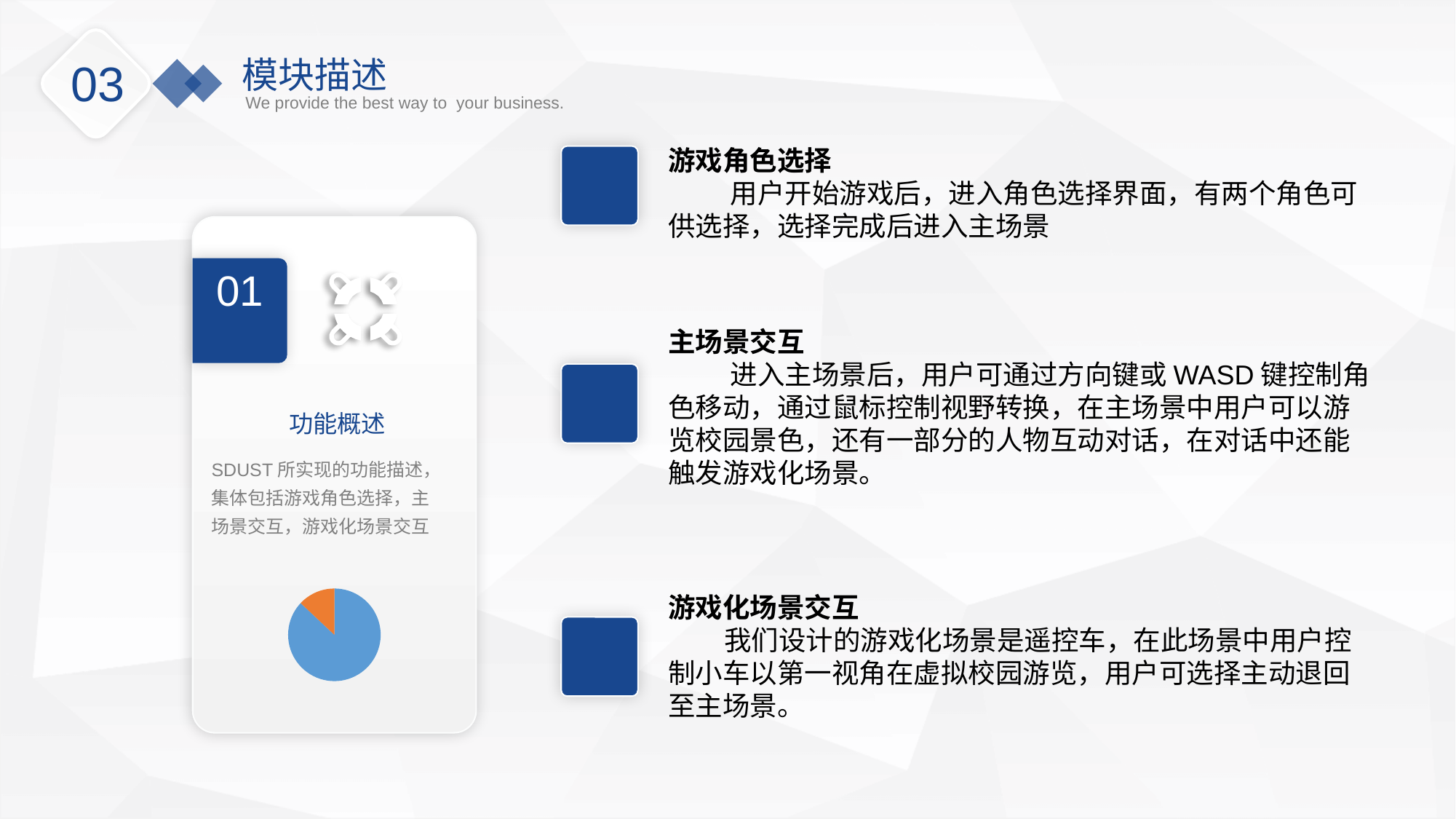

模块描述
We provide the best way to  your business.
03

游戏角色选择
         用户开始游戏后，进入角色选择界面，有两个角色可供选择，选择完成后进入主场景

01

功能概述
SDUST所实现的功能描述，集体包括游戏角色选择，主场景交互，游戏化场景交互

### Chart

| Category | 销售额 |
|---|---|
| 第一季度 | 87.0 |
| 第二季度 | 13.0 |
主场景交互
         进入主场景后，用户可通过方向键或WASD键控制角色移动，通过鼠标控制视野转换，在主场景中用户可以游览校园景色，还有一部分的人物互动对话，在对话中还能触发游戏化场景。

游戏化场景交互
        我们设计的游戏化场景是遥控车，在此场景中用户控制小车以第一视角在虚拟校园游览，用户可选择主动退回至主场景。